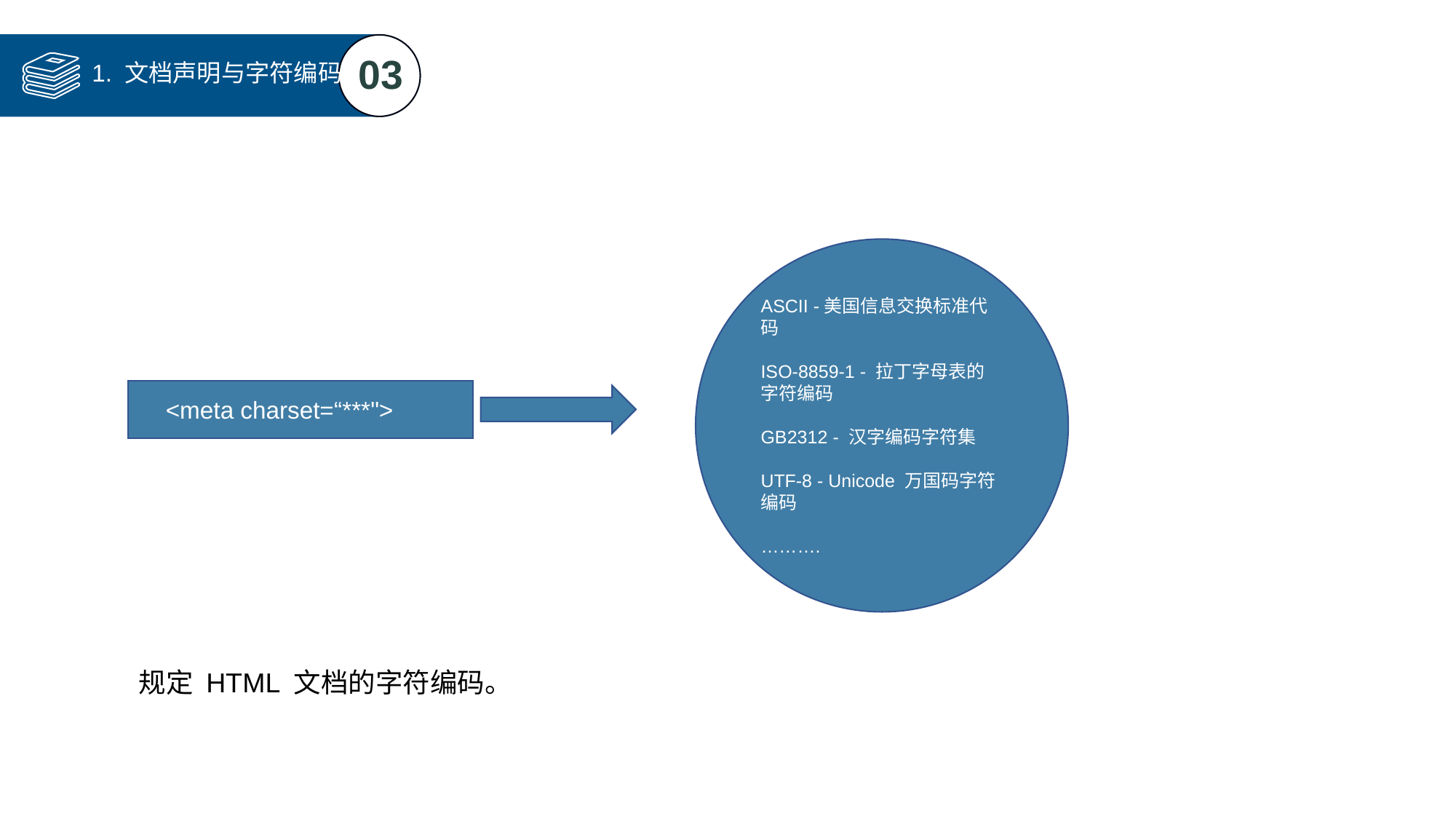

03
1. 文档声明与字符编码

ASCII -美国信息交换标准代码

ISO-8859-1 - 拉丁字母表的字符编码

GB2312 - 汉字编码字符集

UTF-8 - Unicode 万国码字符编码

……….

    <meta charset=“***">

规定 HTML 文档的字符编码。